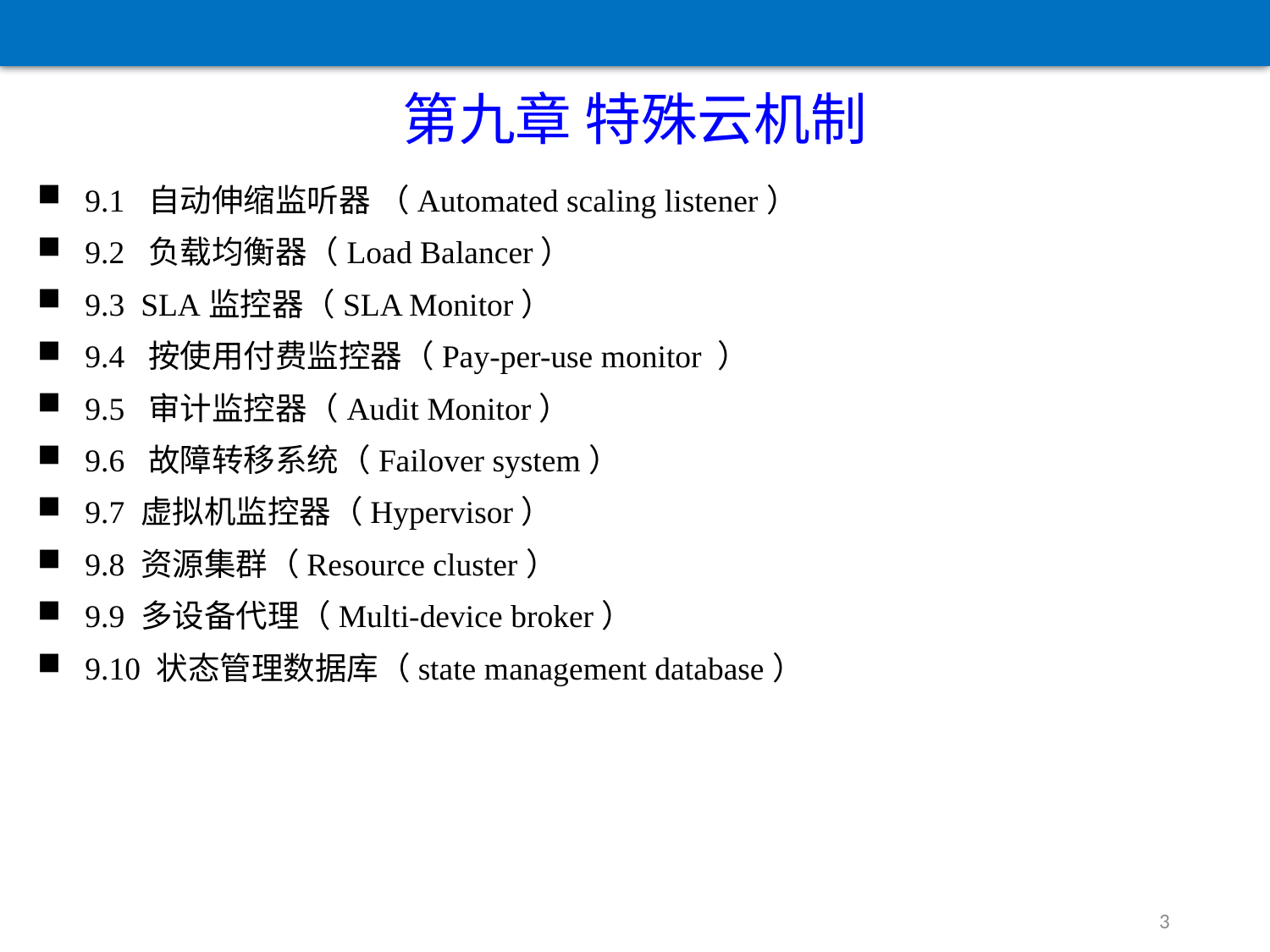

第九章 特殊云机制
9.1  自动伸缩监听器 （Automated scaling listener）
9.2  负载均衡器（Load Balancer）
9.3  SLA监控器（SLA Monitor）
9.4  按使用付费监控器（Pay-per-use monitor ）
9.5  审计监控器（Audit Monitor）
9.6  故障转移系统（Failover system）
9.7 虚拟机监控器（Hypervisor）
9.8 资源集群（Resource cluster）
9.9 多设备代理（Multi-device broker）
9.10 状态管理数据库（state management database）
3